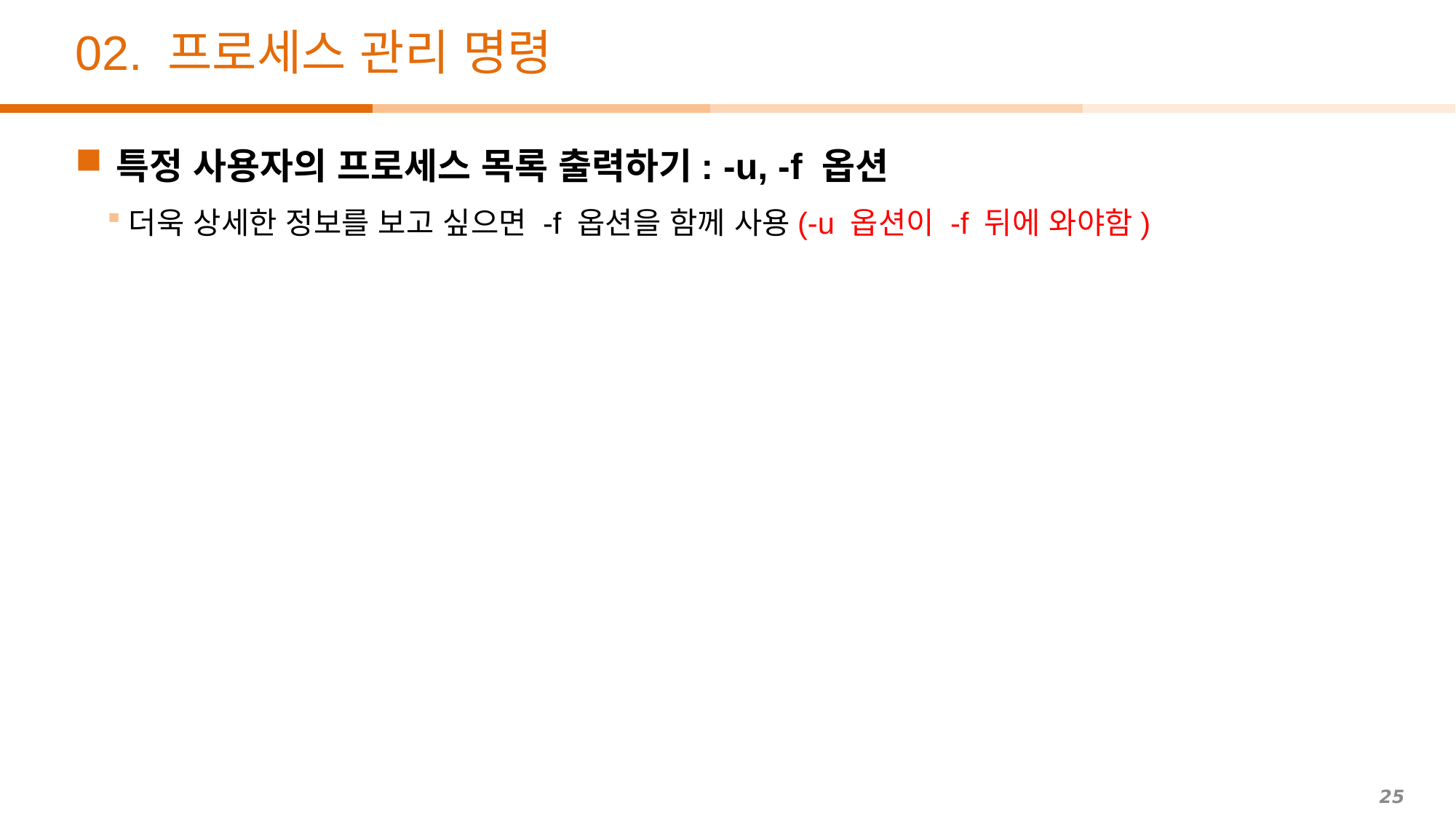

# 02. 프로세스 관리 명령
특정 사용자의 프로세스 목록 출력하기: -u, -f 옵션
더욱 상세한 정보를 보고 싶으면 -f 옵션을 함께 사용(-u 옵션이 -f 뒤에 와야함)